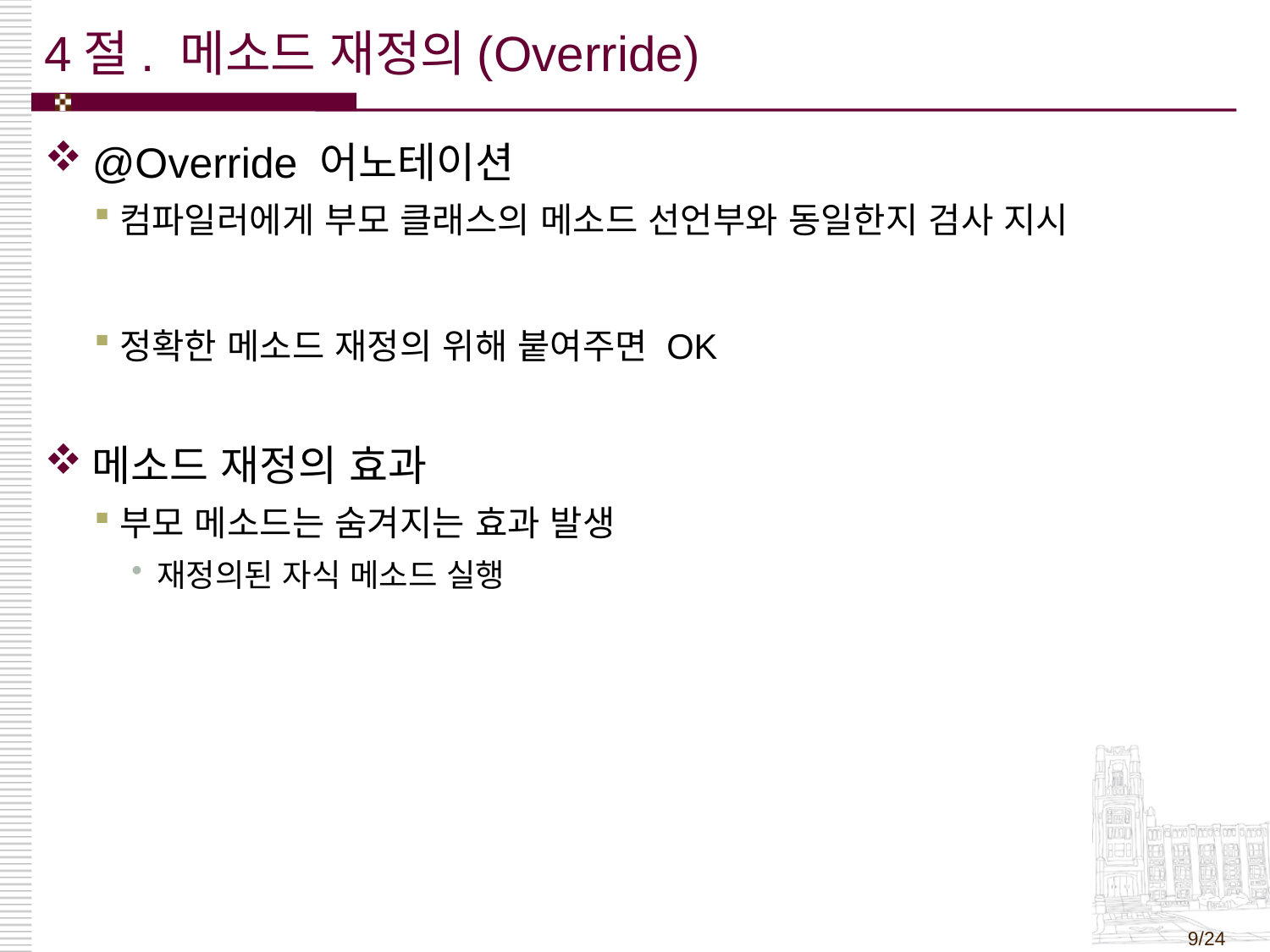

# 4절. 메소드 재정의(Override)
@Override 어노테이션
컴파일러에게 부모 클래스의 메소드 선언부와 동일한지 검사 지시

정확한 메소드 재정의 위해 붙여주면 OK

메소드 재정의 효과
부모 메소드는 숨겨지는 효과 발생
재정의된 자식 메소드 실행